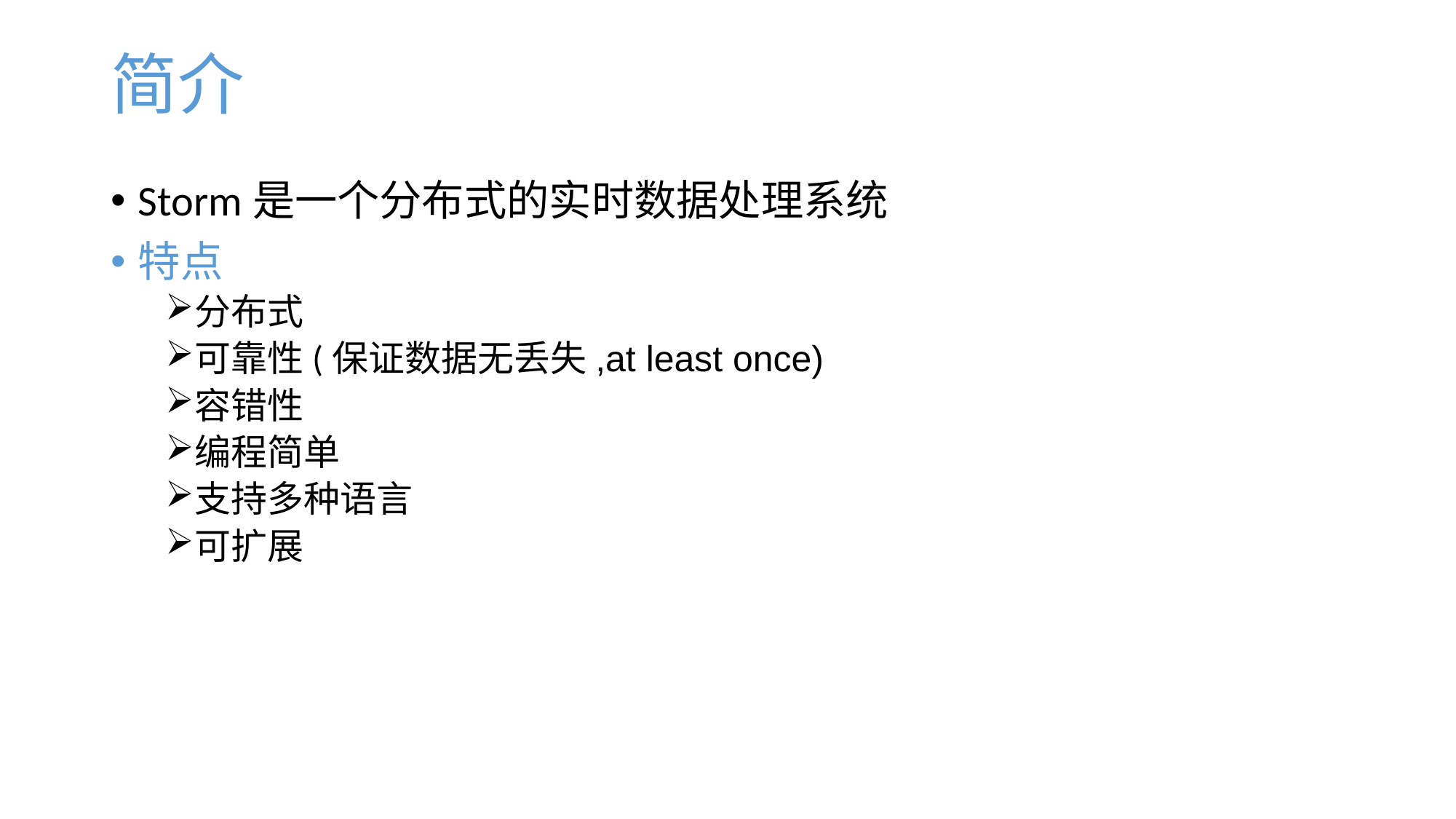

# 简介
Storm是一个分布式的实时数据处理系统
特点
分布式
可靠性(保证数据无丢失,at least once)
容错性
编程简单
支持多种语言
可扩展